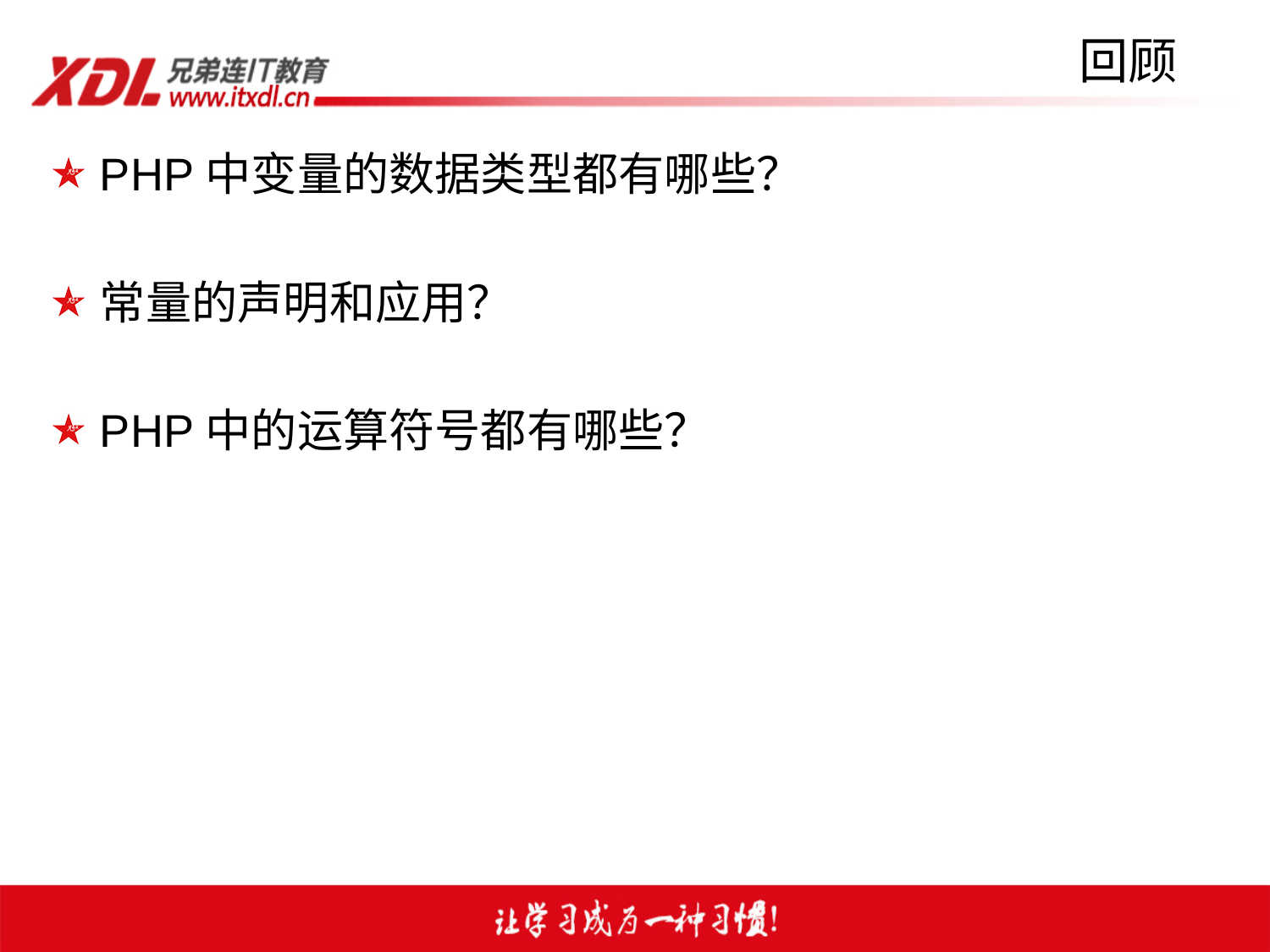

# 回顾
PHP中变量的数据类型都有哪些？

常量的声明和应用？

PHP中的运算符号都有哪些？